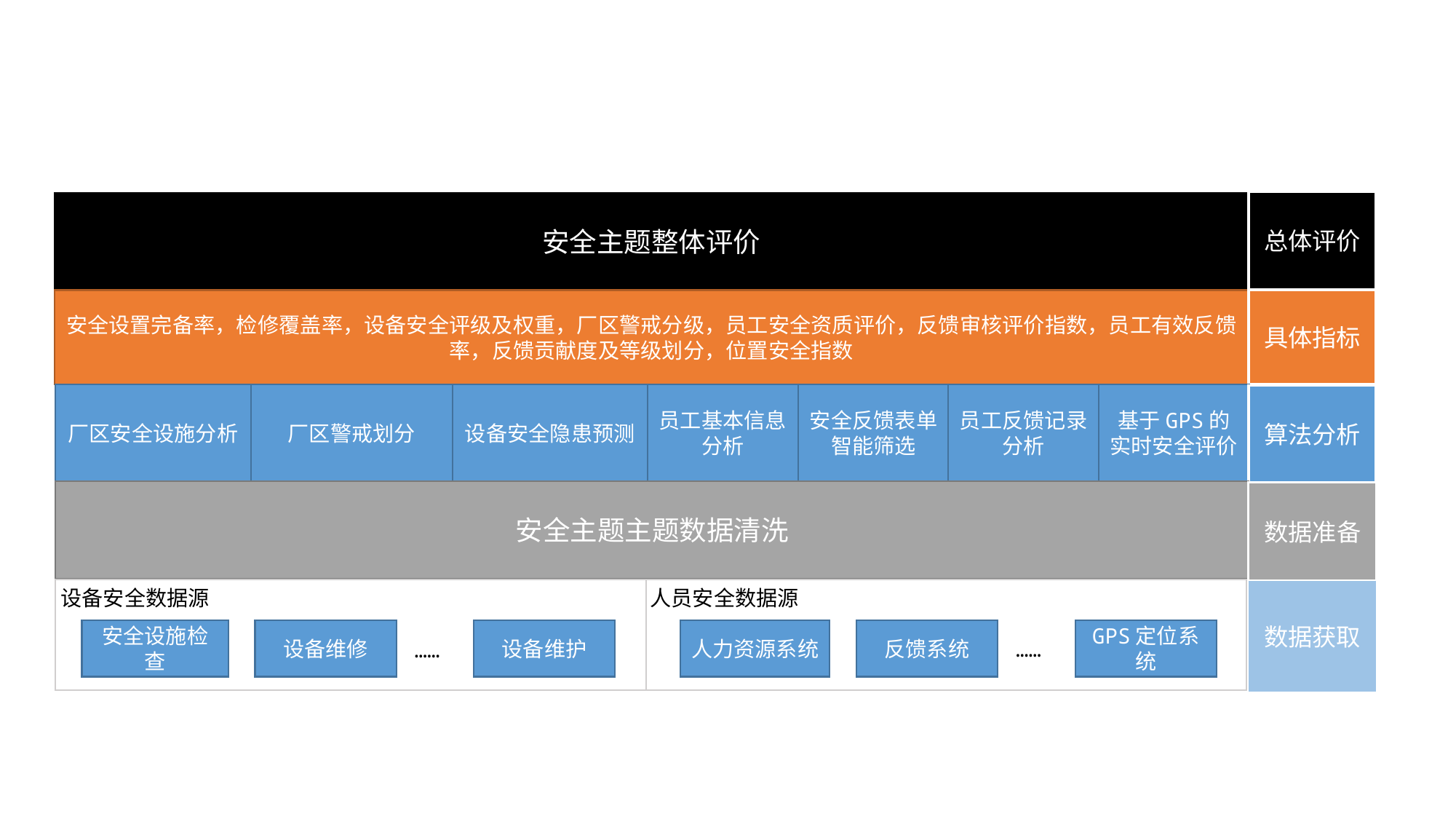

总体评价
安全主题整体评价
具体指标
安全设置完备率，检修覆盖率，设备安全评级及权重，厂区警戒分级，员工安全资质评价，反馈审核评价指数，员工有效反馈率，反馈贡献度及等级划分，位置安全指数
厂区安全设施分析
厂区警戒划分
设备安全隐患预测
员工基本信息分析
安全反馈表单智能筛选
员工反馈记录分析
基于GPS的实时安全评价
算法分析
安全主题主题数据清洗
数据准备
设备安全数据源

人员安全数据源

数据获取
设备维护
人力资源系统
反馈系统
GPS定位系统
安全设施检查
设备维修
……
……